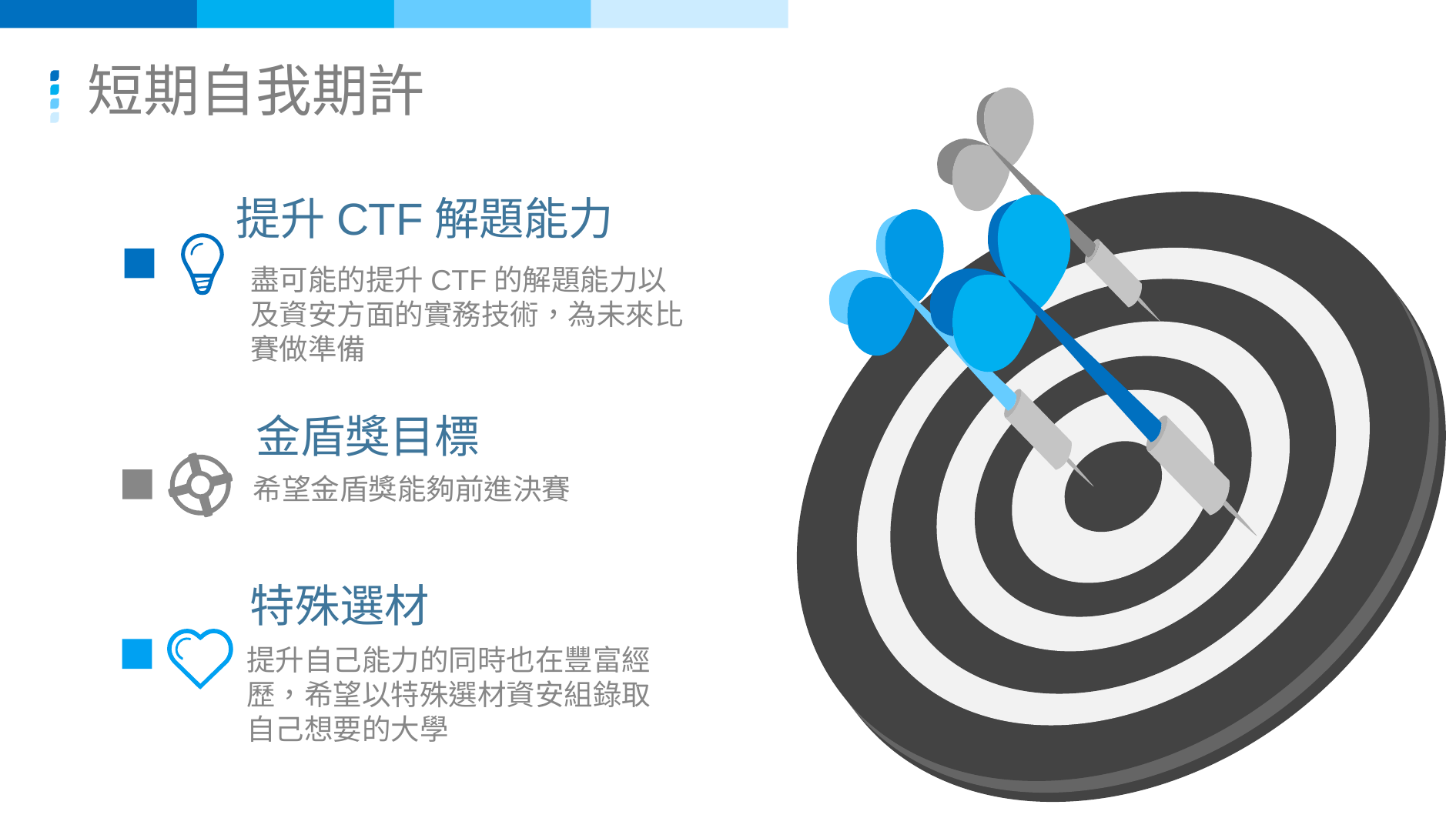

短期自我期許

提升CTF解題能力

盡可能的提升CTF的解題能力以及資安方面的實務技術，為未來比賽做準備
金盾獎目標

希望金盾獎能夠前進決賽

特殊選材

提升自己能力的同時也在豐富經歷，希望以特殊選材資安組錄取自己想要的大學